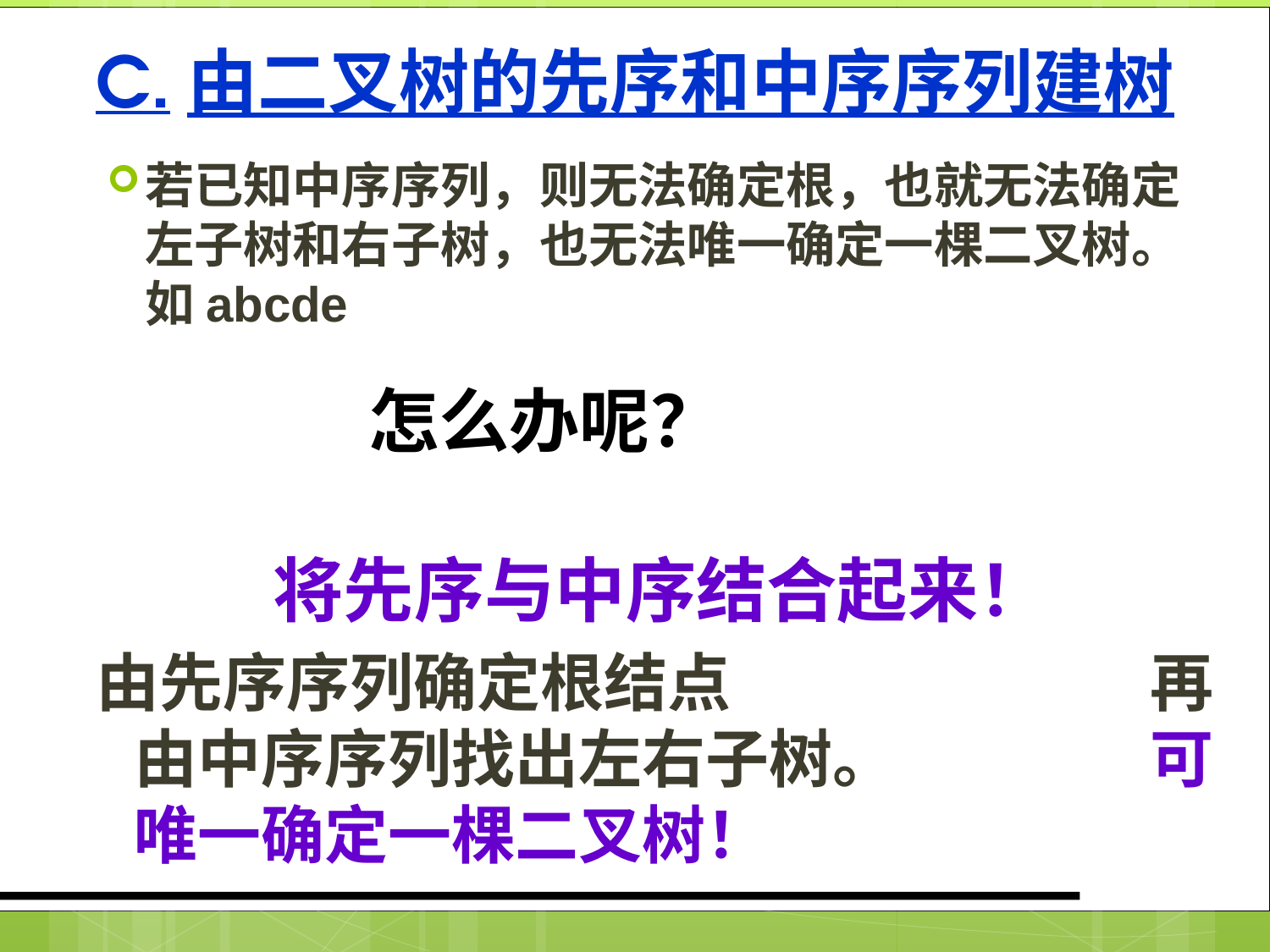

C.由二叉树的先序和中序序列建树
若已知中序序列，则无法确定根，也就无法确定左子树和右子树，也无法唯一确定一棵二叉树。如abcde
怎么办呢？
将先序与中序结合起来！
由先序序列确定根结点				再由中序序列找出左右子树。		可唯一确定一棵二叉树！